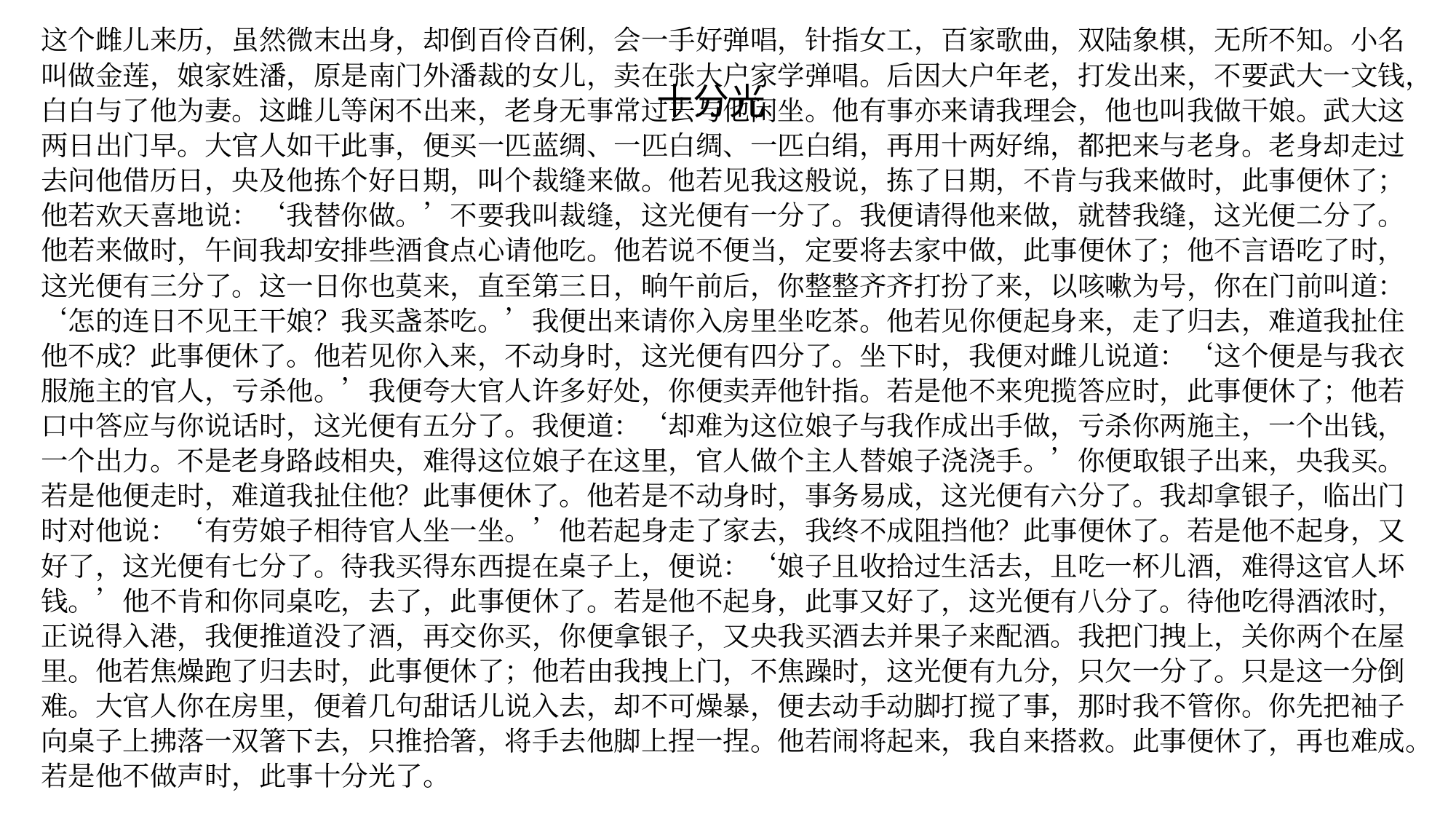

这个雌儿来历，虽然微末出身，却倒百伶百俐，会一手好弹唱，针指女工，百家歌曲，双陆象棋，无所不知。小名叫做金莲，娘家姓潘，原是南门外潘裁的女儿，卖在张大户家学弹唱。后因大户年老，打发出来，不要武大一文钱，白白与了他为妻。这雌儿等闲不出来，老身无事常过去与他闲坐。他有事亦来请我理会，他也叫我做干娘。武大这两日出门早。大官人如干此事，便买一匹蓝绸、一匹白绸、一匹白绢，再用十两好绵，都把来与老身。老身却走过去问他借历日，央及他拣个好日期，叫个裁缝来做。他若见我这般说，拣了日期，不肯与我来做时，此事便休了；他若欢天喜地说：‘我替你做。’不要我叫裁缝，这光便有一分了。我便请得他来做，就替我缝，这光便二分了。他若来做时，午间我却安排些酒食点心请他吃。他若说不便当，定要将去家中做，此事便休了；他不言语吃了时，这光便有三分了。这一日你也莫来，直至第三日，晌午前后，你整整齐齐打扮了来，以咳嗽为号，你在门前叫道：‘怎的连日不见王干娘？我买盏茶吃。’我便出来请你入房里坐吃茶。他若见你便起身来，走了归去，难道我扯住他不成？此事便休了。他若见你入来，不动身时，这光便有四分了。坐下时，我便对雌儿说道：‘这个便是与我衣服施主的官人，亏杀他。’我便夸大官人许多好处，你便卖弄他针指。若是他不来兜揽答应时，此事便休了；他若口中答应与你说话时，这光便有五分了。我便道：‘却难为这位娘子与我作成出手做，亏杀你两施主，一个出钱，一个出力。不是老身路歧相央，难得这位娘子在这里，官人做个主人替娘子浇浇手。’你便取银子出来，央我买。若是他便走时，难道我扯住他？此事便休了。他若是不动身时，事务易成，这光便有六分了。我却拿银子，临出门时对他说：‘有劳娘子相待官人坐一坐。’他若起身走了家去，我终不成阻挡他？此事便休了。若是他不起身，又好了，这光便有七分了。待我买得东西提在桌子上，便说：‘娘子且收拾过生活去，且吃一杯儿酒，难得这官人坏钱。’他不肯和你同桌吃，去了，此事便休了。若是他不起身，此事又好了，这光便有八分了。待他吃得酒浓时，正说得入港，我便推道没了酒，再交你买，你便拿银子，又央我买酒去并果子来配酒。我把门拽上，关你两个在屋里。他若焦燥跑了归去时，此事便休了；他若由我拽上门，不焦躁时，这光便有九分，只欠一分了。只是这一分倒难。大官人你在房里，便着几句甜话儿说入去，却不可燥暴，便去动手动脚打搅了事，那时我不管你。你先把袖子向桌子上拂落一双箸下去，只推拾箸，将手去他脚上捏一捏。他若闹将起来，我自来搭救。此事便休了，再也难成。若是他不做声时，此事十分光了。
十分光